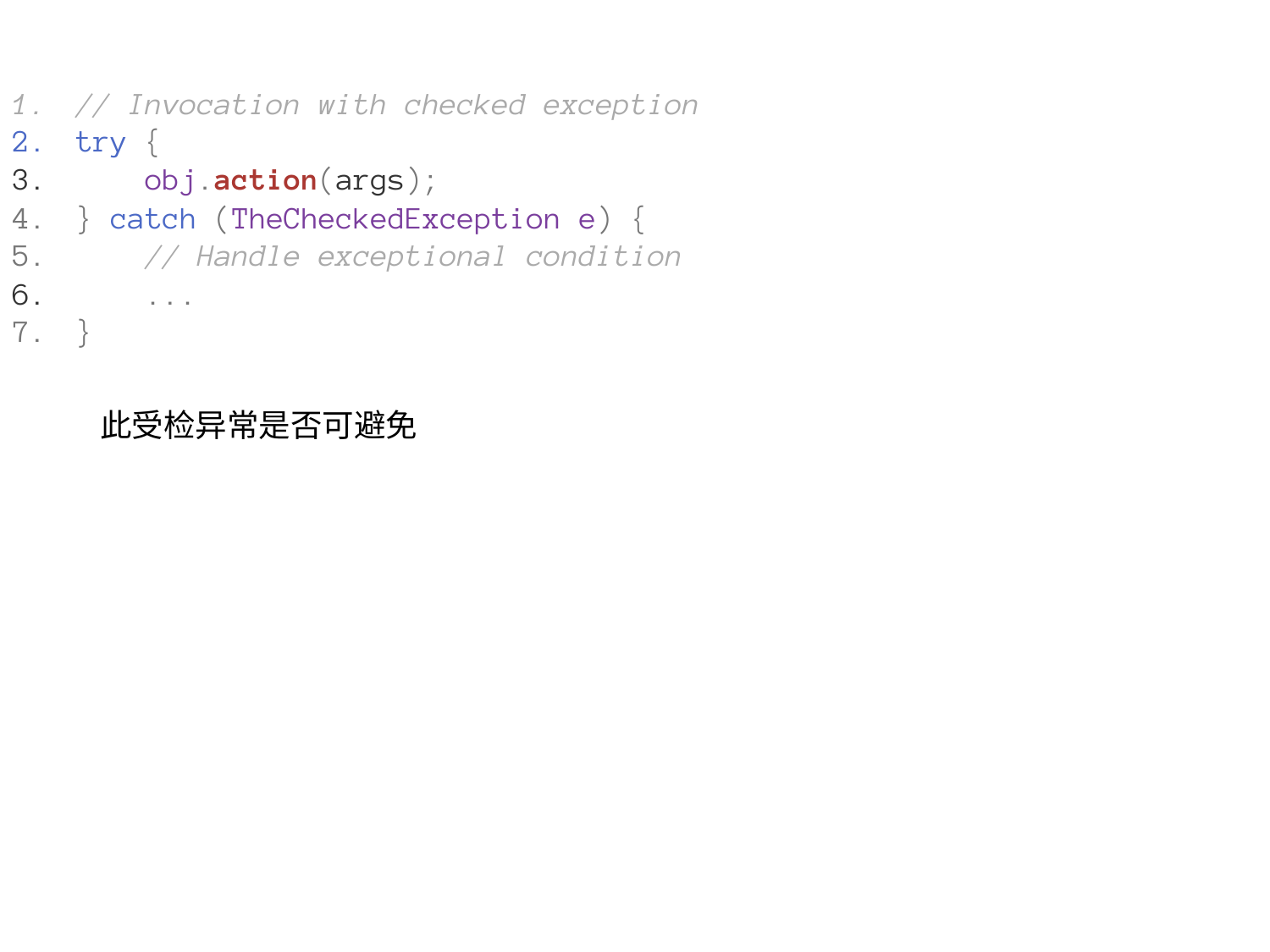

// Invocation with checked exception
try {
    obj.action(args);
} catch (TheCheckedException e) {
    // Handle exceptional condition
    ...
}
此受检异常是否可避免